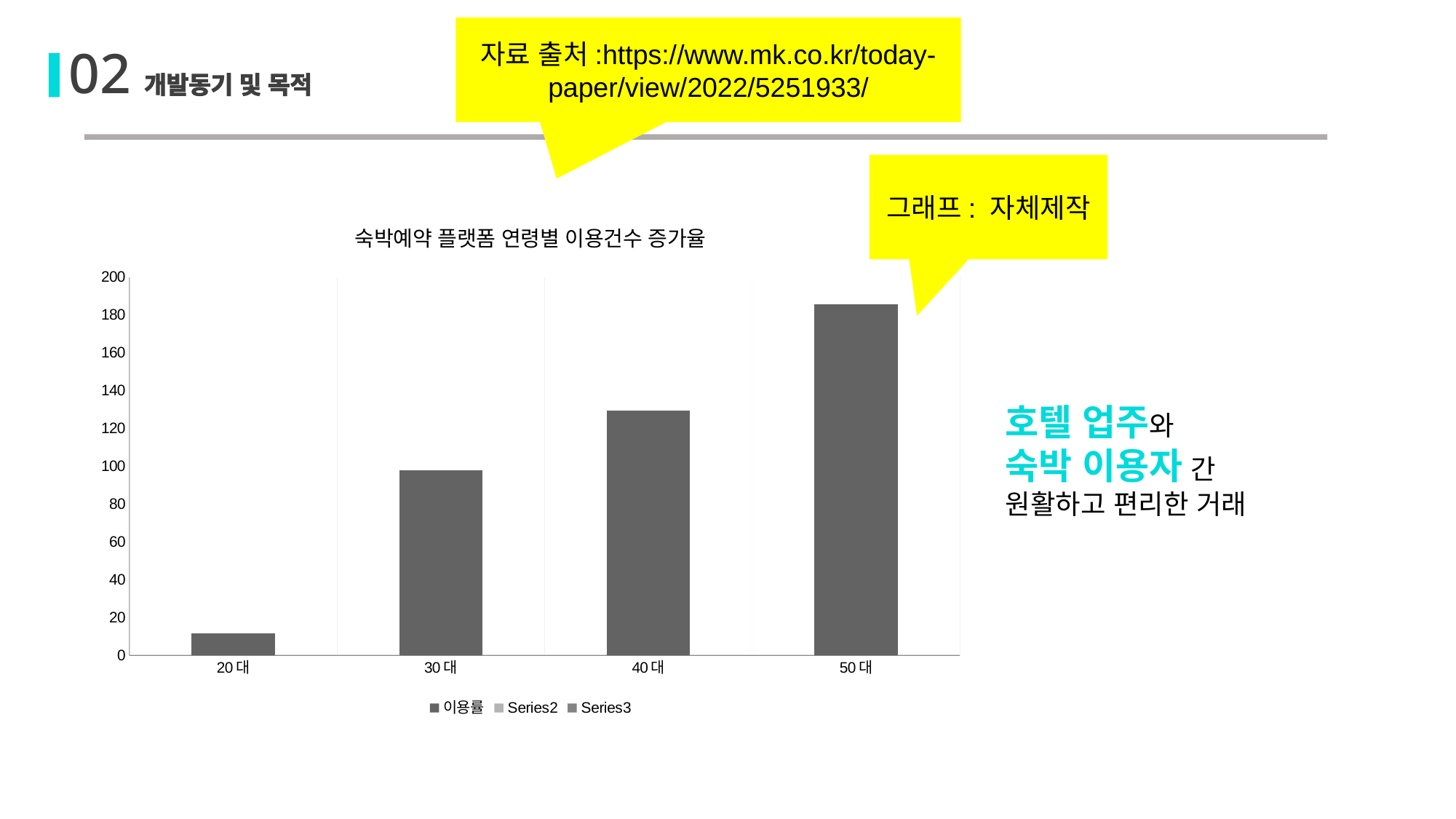

자료 출처:https://www.mk.co.kr/today-paper/view/2022/5251933/
02개발동기 및 목적

그래프: 자체제작

### Chart: 숙박예약 플랫폼 연령별 이용건수 증가율

| Category | 이용률 |  |  |
|---|---|---|---|
| 20대 | 11.7 | None | None |
| 30대 | 97.7 | None | None |
| 40대 | 129.4 | None | None |
| 50대 | 185.5 | None | None |
호텔 업주와
숙박 이용자 간
원활하고 편리한 거래